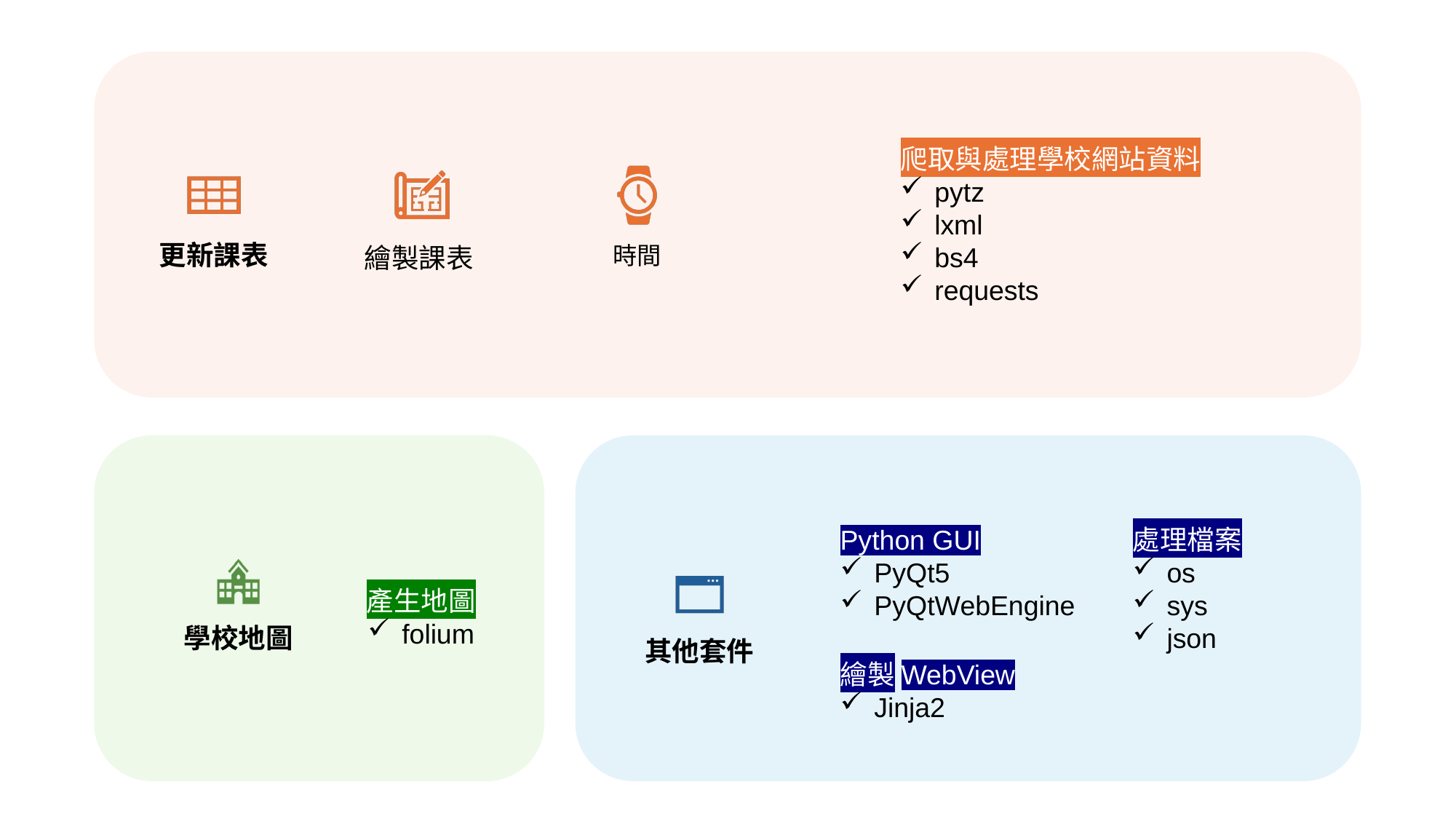

更新課表
繪製課表
時間
爬取與處理學校網站資料
pytz
lxml
bs4
requests

學校地圖
其他套件
Python GUI
PyQt5
PyQtWebEngine
繪製WebView
Jinja2

處理檔案
os
sys
json
產生地圖
folium